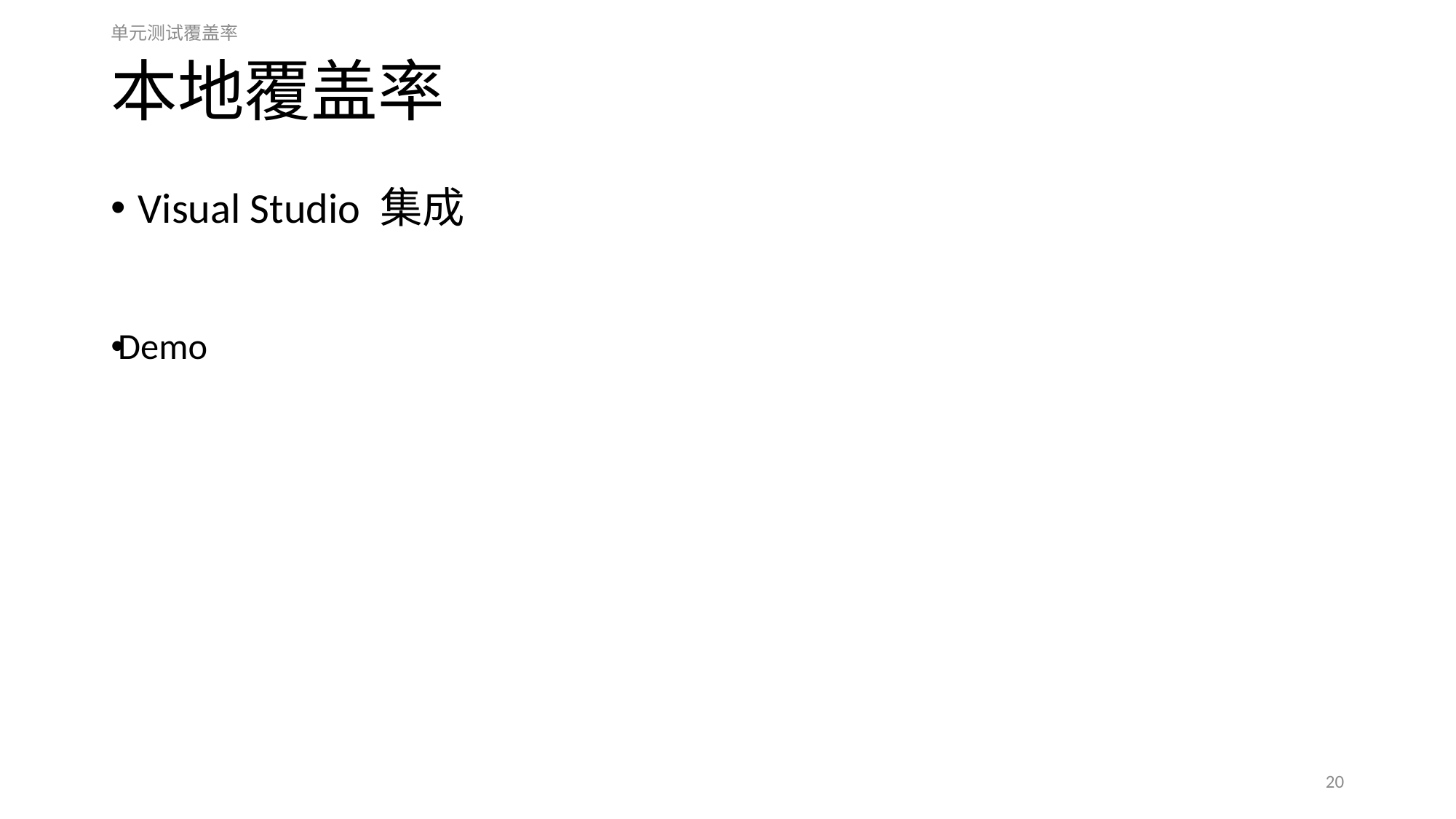

单元测试覆盖率
# 本地覆盖率
Visual Studio 集成
Demo
20